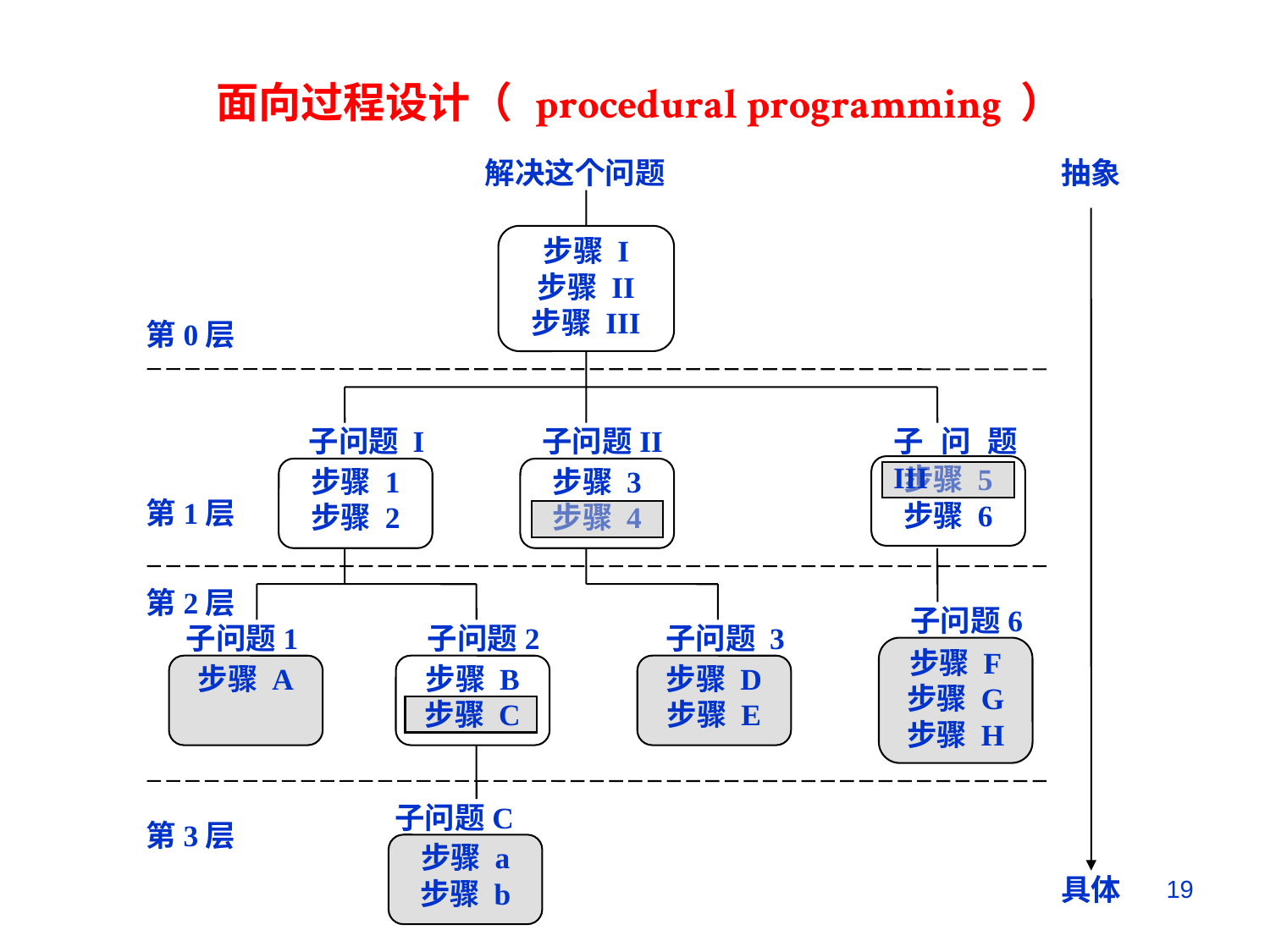

面向过程设计（ procedural programming ）

解决这个问题
抽象

步骤 I
步骤 II
步骤 III
第0层

子问题 I
子问题II
子问题III
步骤 5
步骤 6

步骤 1
步骤 2

步骤 3
步骤 4

第1层

第2层

子问题6
子问题1
子问题2
子问题 3
步骤 F
步骤 G
步骤 H
步骤 A
步骤 B
步骤 C

步骤 D
步骤 E

子问题C
第3层
步骤 a
步骤 b

具体
19